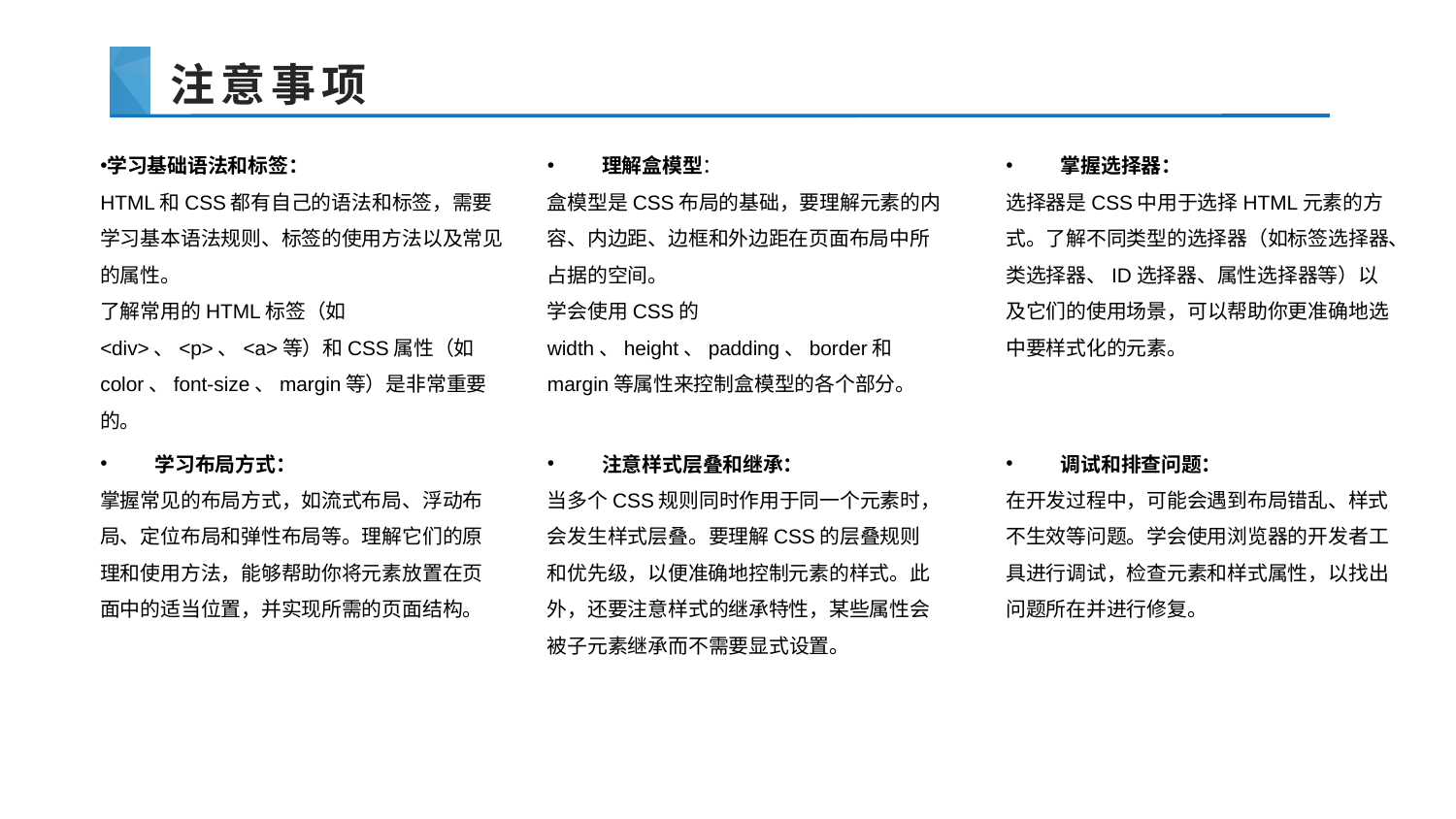

# 注意事项
学习基础语法和标签：
HTML和CSS都有自己的语法和标签，需要学习基本语法规则、标签的使用方法以及常见的属性。
了解常用的HTML标签（如<div>、<p>、<a>等）和CSS属性（如color、font-size、margin等）是非常重要的。
理解盒模型：
盒模型是CSS布局的基础，要理解元素的内容、内边距、边框和外边距在页面布局中所占据的空间。
学会使用CSS的width、height、padding、border和margin等属性来控制盒模型的各个部分。
掌握选择器：
选择器是CSS中用于选择HTML元素的方式。了解不同类型的选择器（如标签选择器、类选择器、ID选择器、属性选择器等）以及它们的使用场景，可以帮助你更准确地选中要样式化的元素。
学习布局方式：
掌握常见的布局方式，如流式布局、浮动布局、定位布局和弹性布局等。理解它们的原理和使用方法，能够帮助你将元素放置在页面中的适当位置，并实现所需的页面结构。
注意样式层叠和继承：
当多个CSS规则同时作用于同一个元素时，会发生样式层叠。要理解CSS的层叠规则和优先级，以便准确地控制元素的样式。此外，还要注意样式的继承特性，某些属性会被子元素继承而不需要显式设置。
调试和排查问题：
在开发过程中，可能会遇到布局错乱、样式不生效等问题。学会使用浏览器的开发者工具进行调试，检查元素和样式属性，以找出问题所在并进行修复。